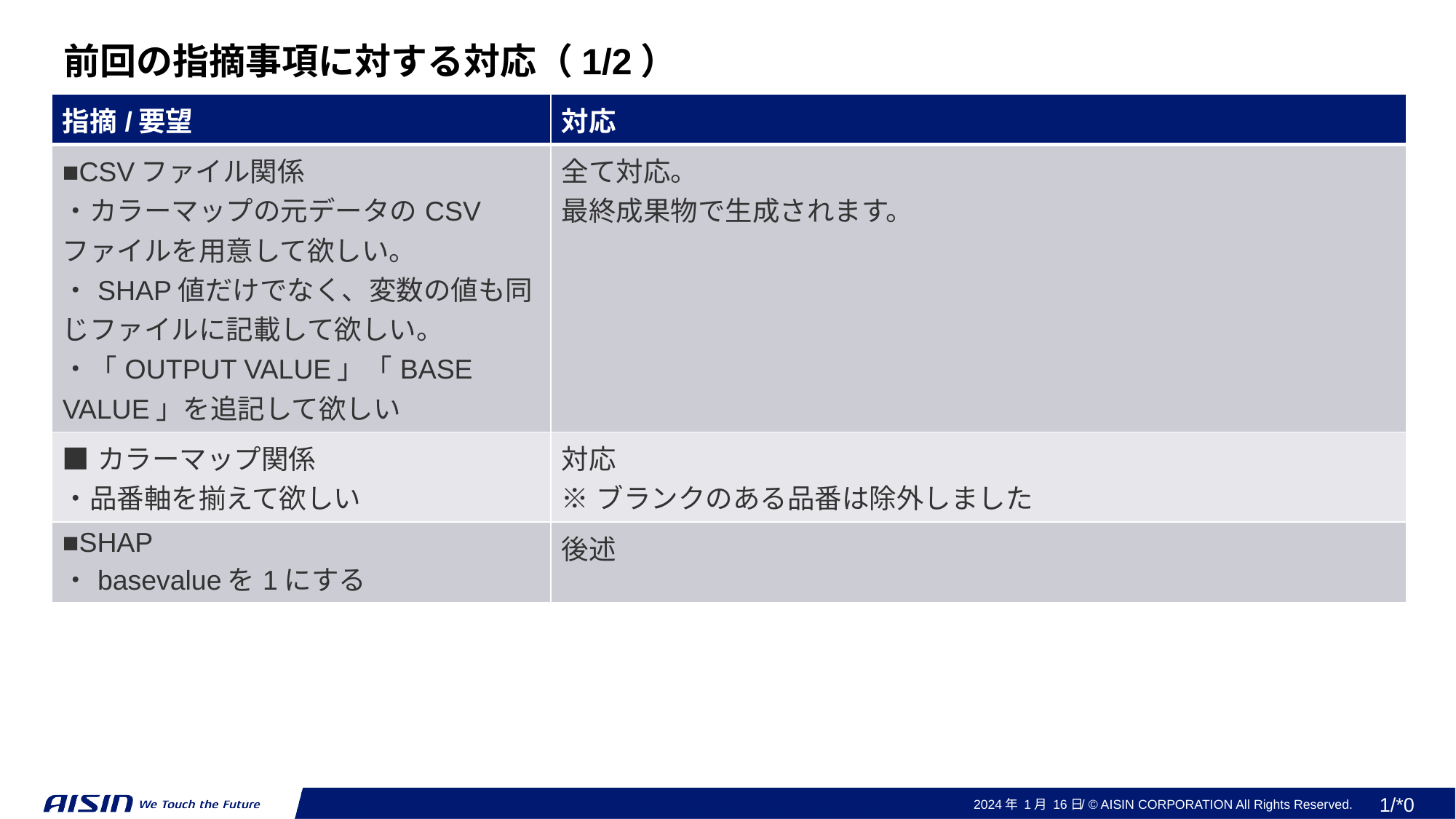

前回の指摘事項に対する対応（1/2）

| 指摘/要望 | 対応 |
| --- | --- |
| ■CSVファイル関係 ・カラーマップの元データのCSVファイルを用意して欲しい。 ・SHAP値だけでなく、変数の値も同じファイルに記載して欲しい。 ・「OUTPUT VALUE」「BASE VALUE」を追記して欲しい | 全て対応。 最終成果物で生成されます。 |
| ■カラーマップ関係 ・品番軸を揃えて欲しい | 対応 ※ブランクのある品番は除外しました |
| ■SHAP ・basevalueを1にする | 後述 |
2024年 1月 16日